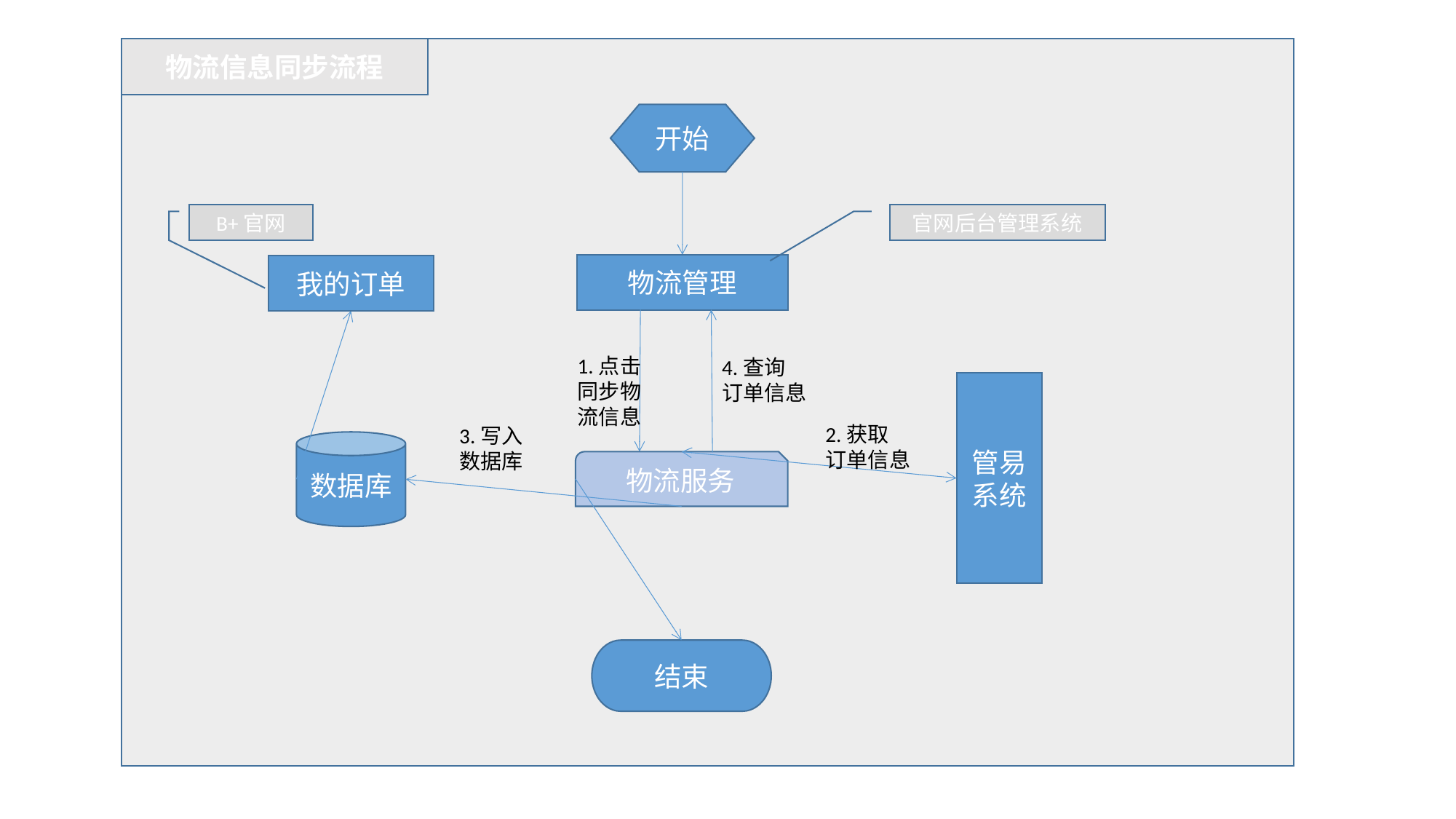

物流信息同步流程
开始
官网后台管理系统
B+官网
物流管理
我的订单
1.点击
同步物流信息
4.查询
订单信息
管易系统
2.获取
订单信息
3.写入
数据库
数据库
物流服务
结束